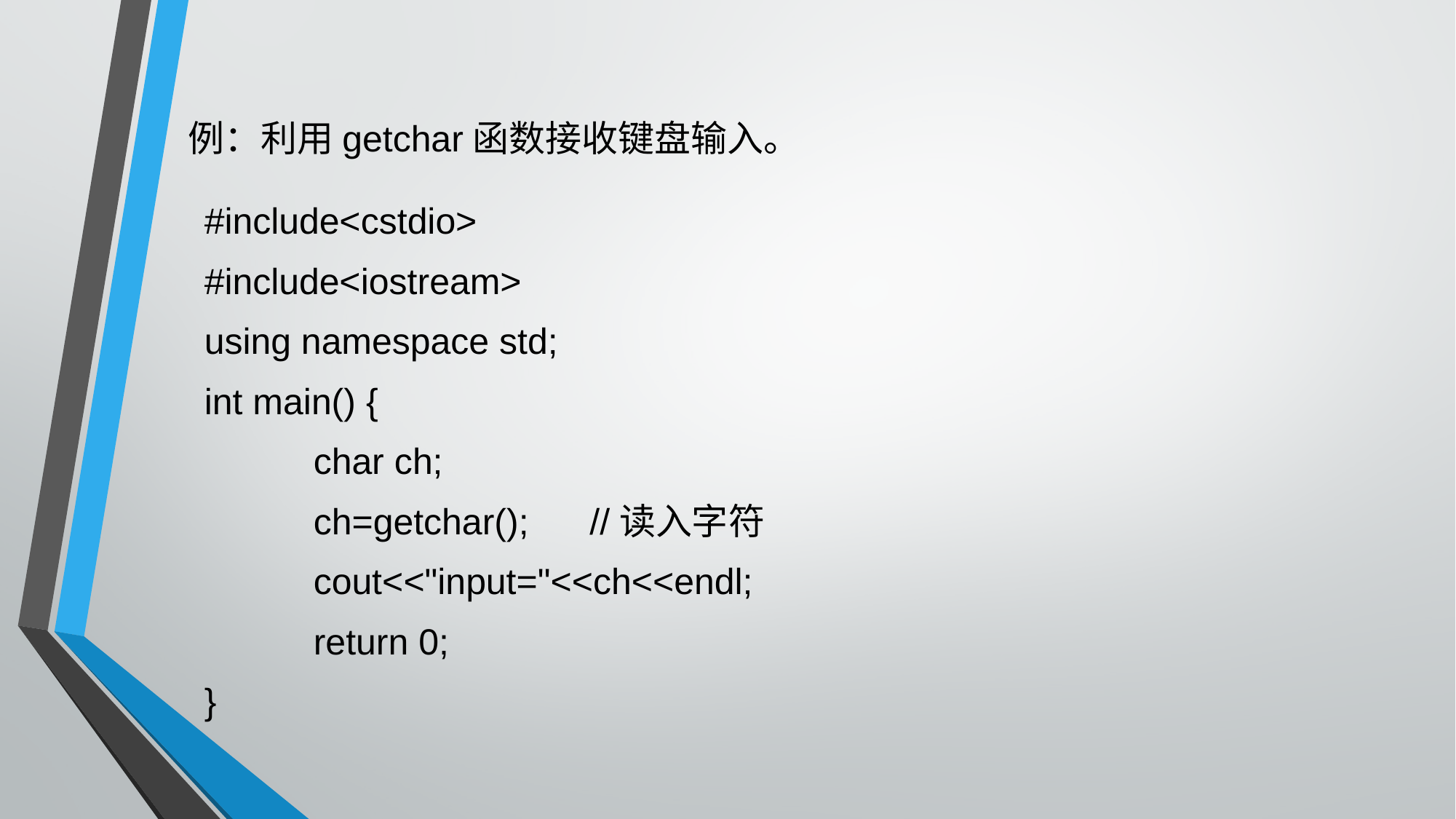

# 例：利用getchar函数接收键盘输入。
#include<cstdio>
#include<iostream>
using namespace std;
int main() {
	char ch;
	ch=getchar();      //读入字符
	cout<<"input="<<ch<<endl;
	return 0;
}